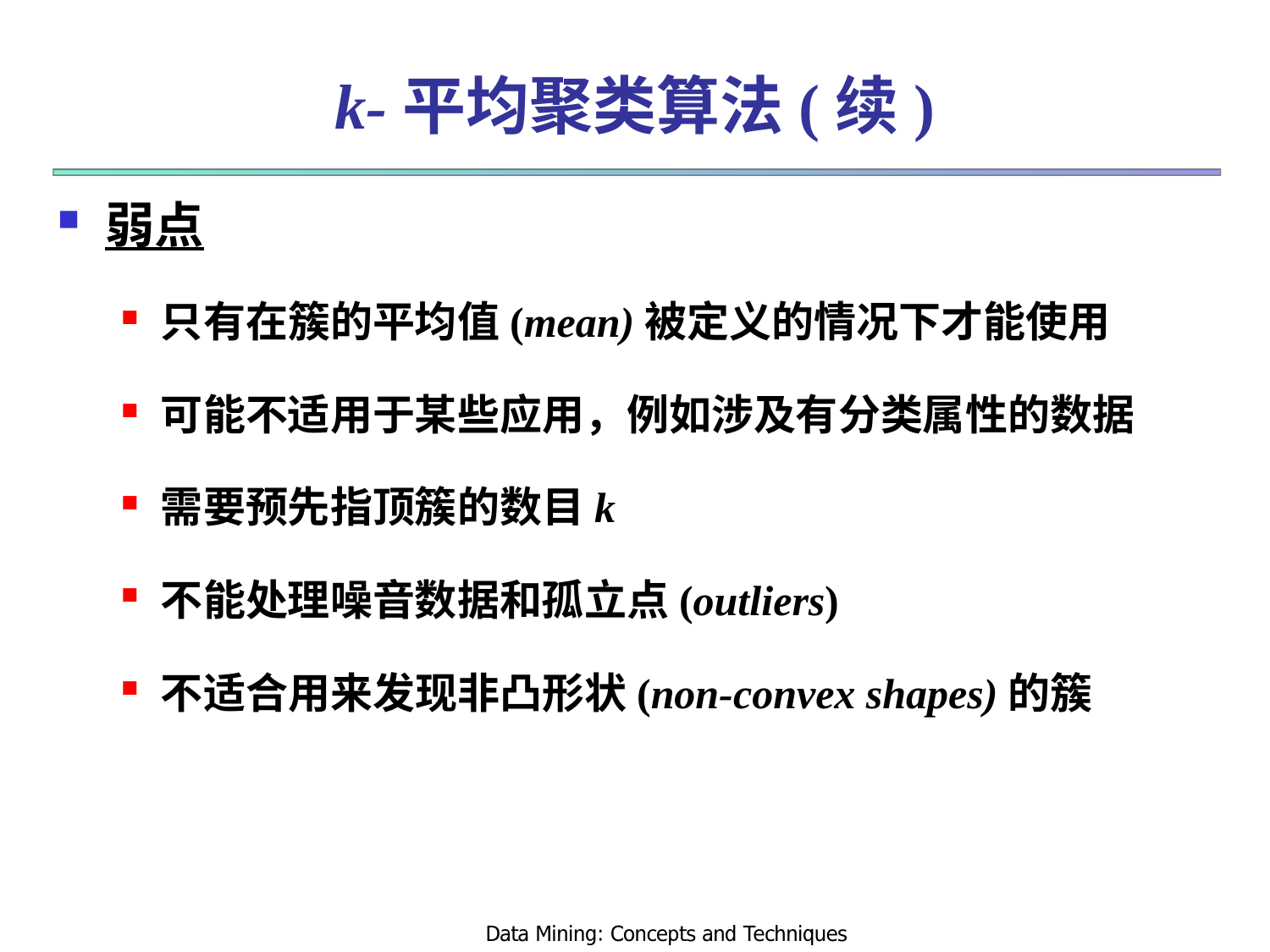

# k-平均聚类算法(续)
弱点
只有在簇的平均值(mean)被定义的情况下才能使用
可能不适用于某些应用，例如涉及有分类属性的数据
需要预先指顶簇的数目k
不能处理噪音数据和孤立点(outliers)
不适合用来发现非凸形状(non-convex shapes)的簇
Data Mining: Concepts and Techniques
21